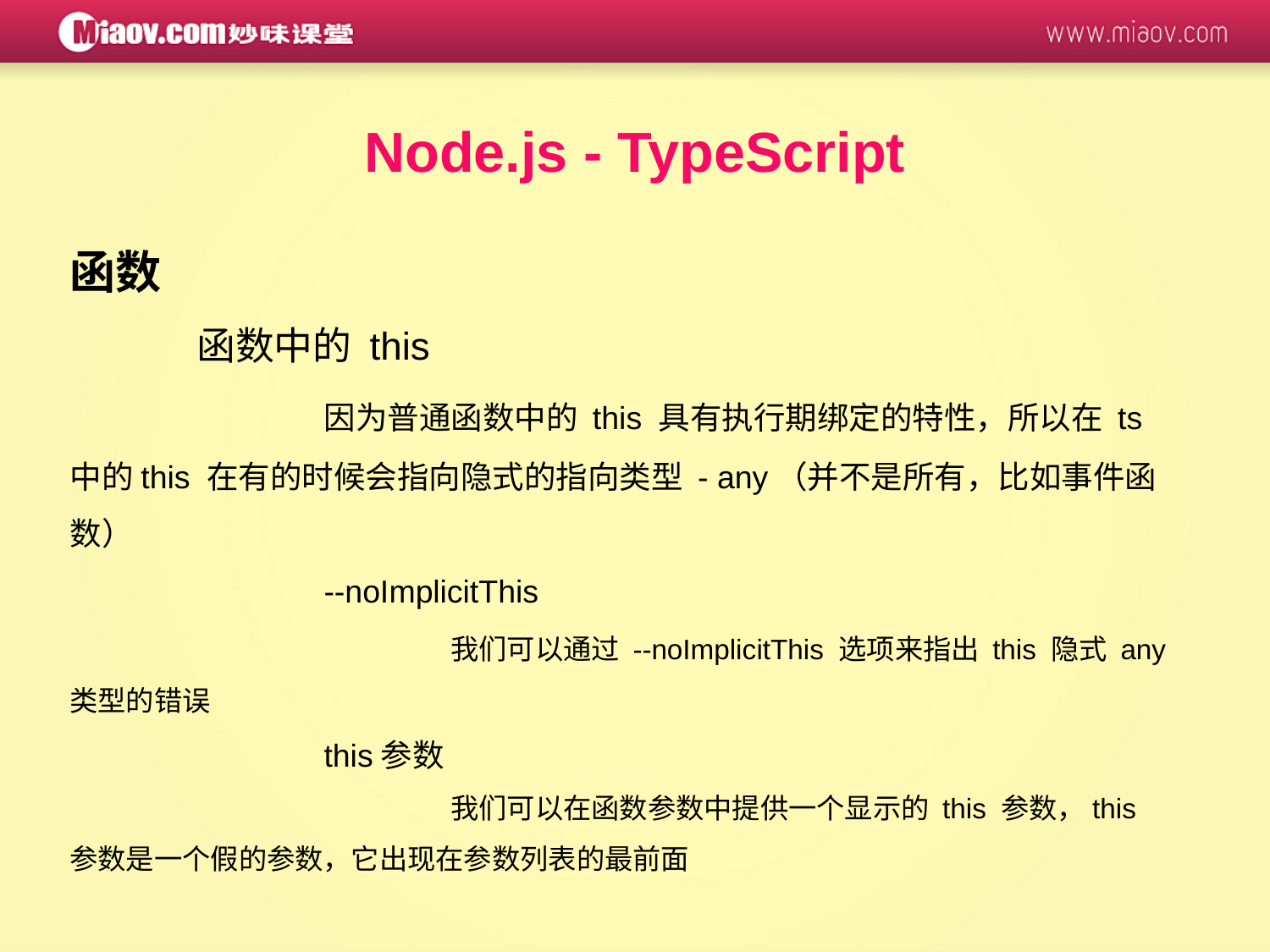

Node.js - TypeScript
函数
	函数中的 this
		因为普通函数中的 this 具有执行期绑定的特性，所以在 ts 中的this 在有的时候会指向隐式的指向类型 - any（并不是所有，比如事件函数）
		--noImplicitThis
			我们可以通过 --noImplicitThis 选项来指出 this 隐式 any 类型的错误
		this参数
			我们可以在函数参数中提供一个显示的 this 参数，this 参数是一个假的参数，它出现在参数列表的最前面